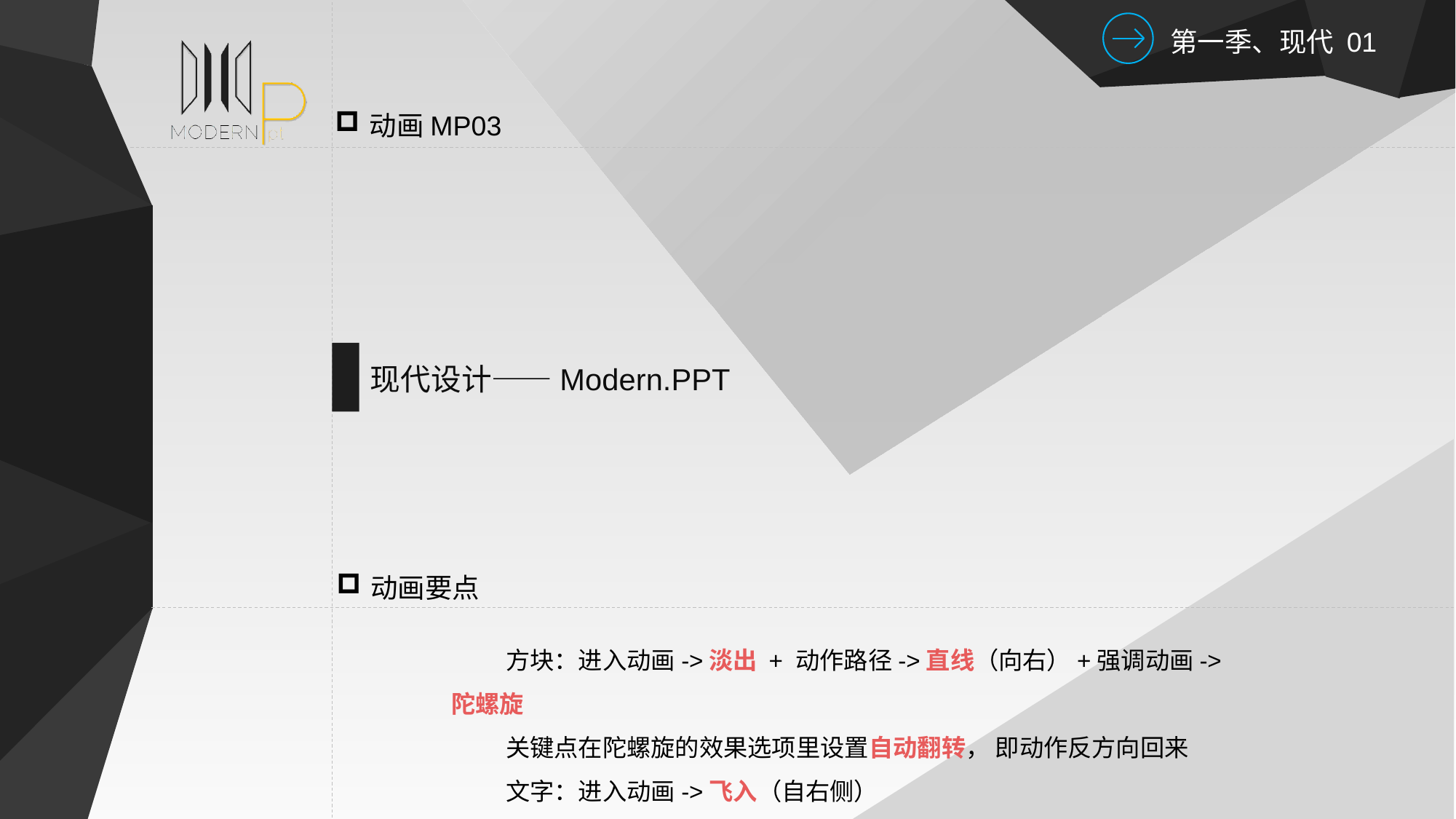

动画MP03

现代设计——Modern.PPT
动画要点
方块：进入动画->淡出 + 动作路径->直线（向右）+强调动画->陀螺旋
关键点在陀螺旋的效果选项里设置自动翻转， 即动作反方向回来
文字：进入动画->飞入（自右侧）